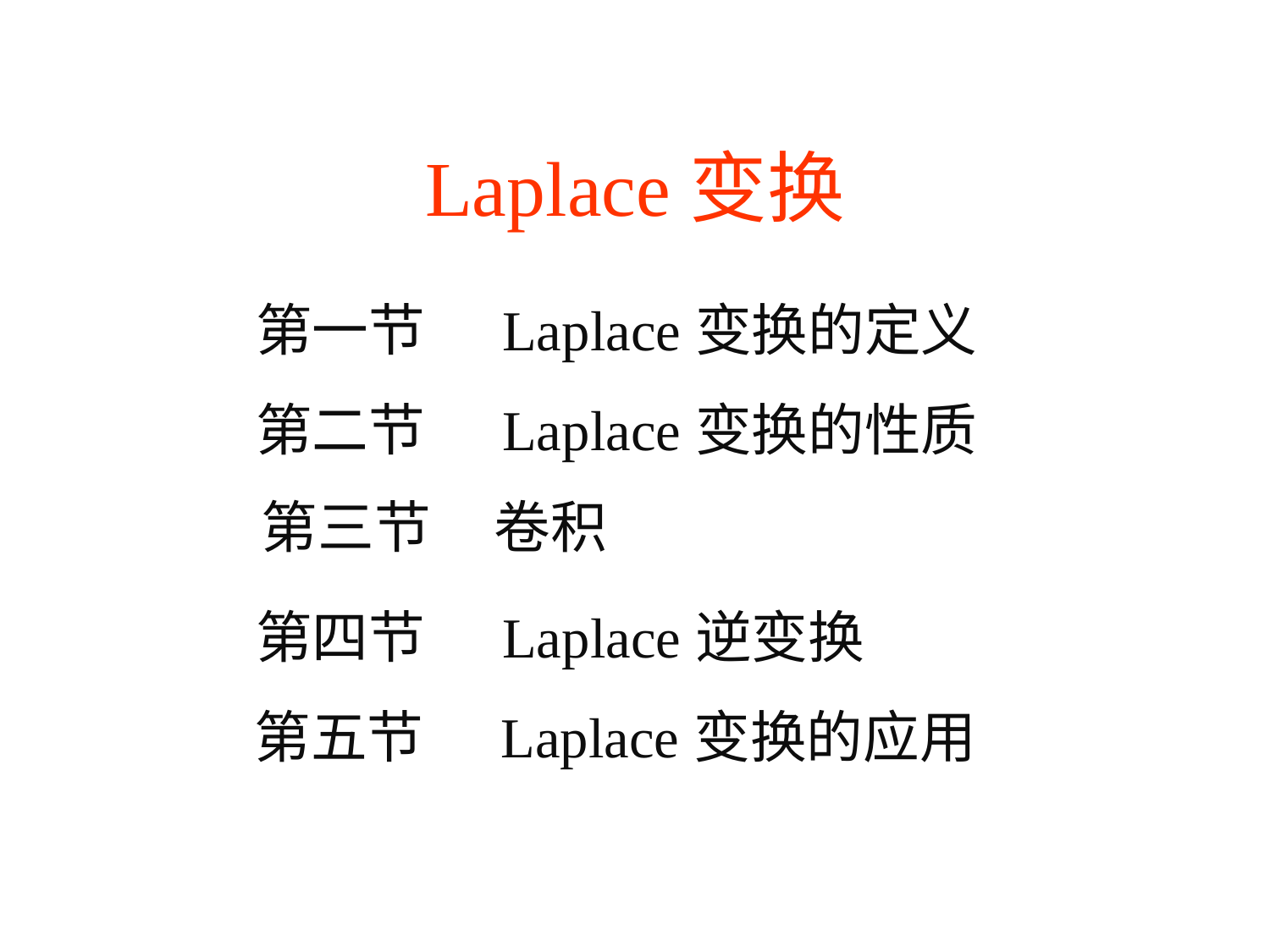

Laplace变换
第一节     Laplace变换的定义
第二节     Laplace变换的性质
第三节     卷积
第四节     Laplace逆变换
第五节     Laplace变换的应用

2